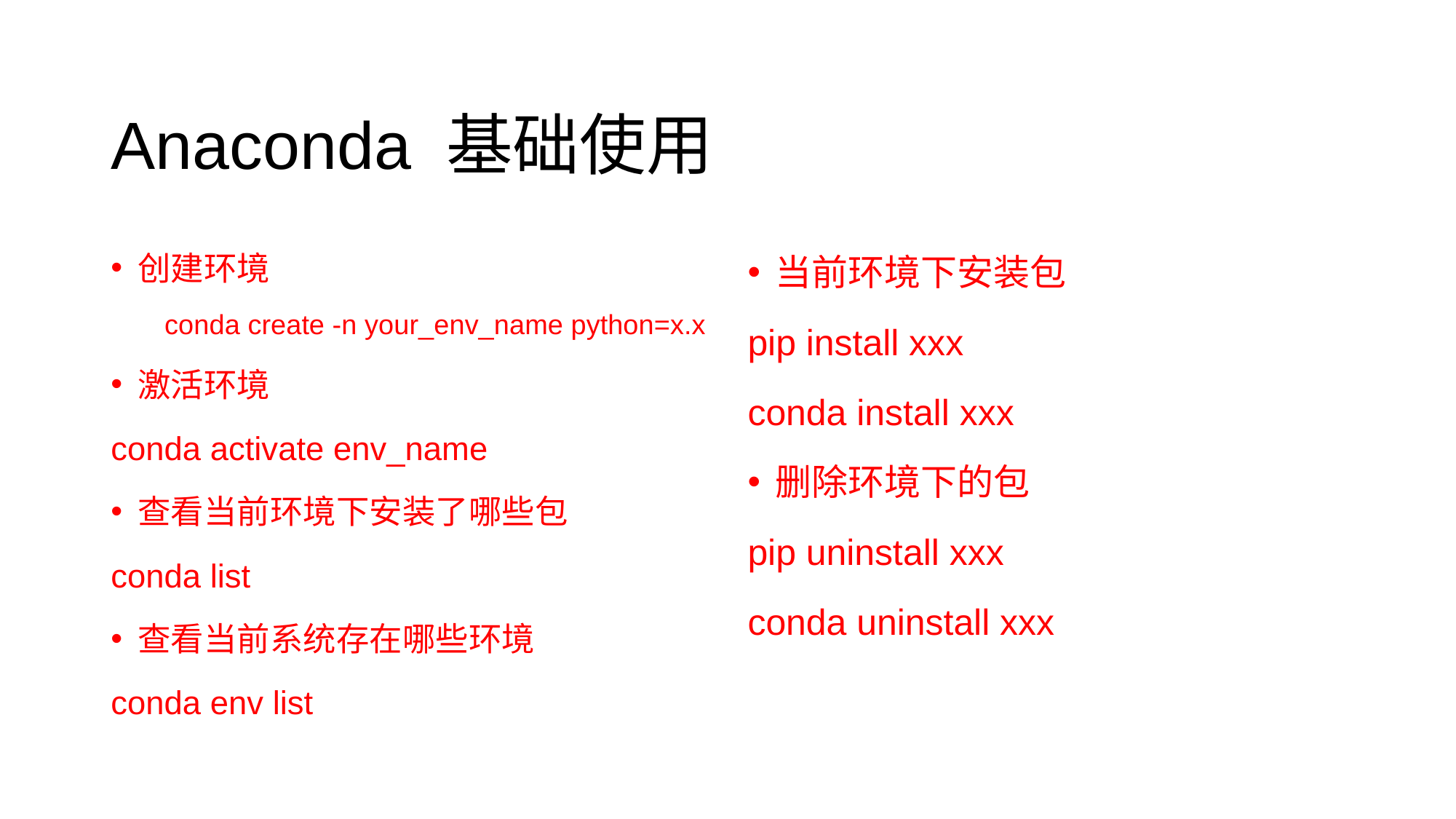

# Anaconda 基础使用
创建环境
conda create -n your_env_name python=x.x
激活环境
conda activate env_name
查看当前环境下安装了哪些包
conda list
查看当前系统存在哪些环境
conda env list

当前环境下安装包
pip install xxx
conda install xxx
删除环境下的包
pip uninstall xxx
conda uninstall xxx